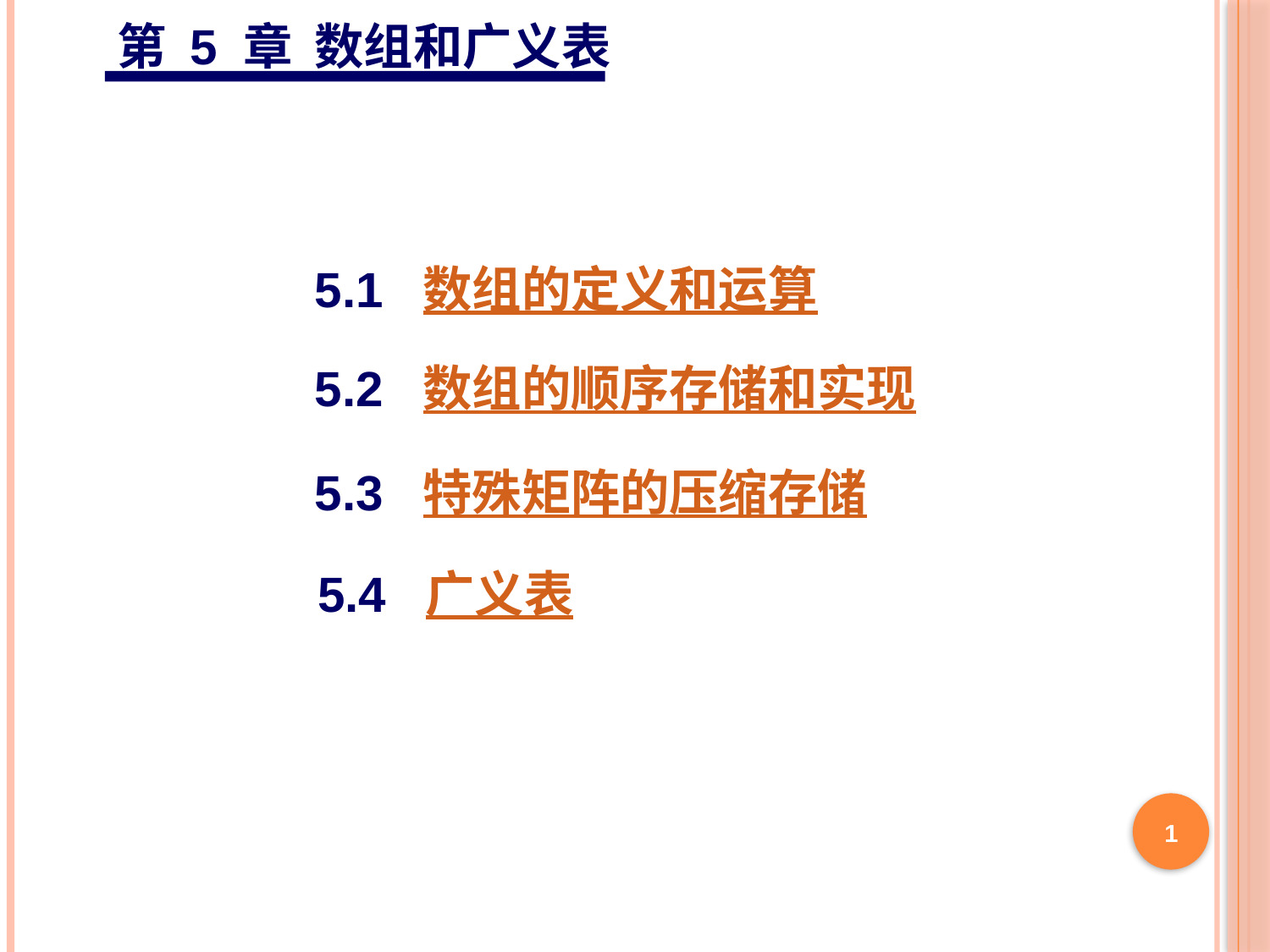

第 5 章  数组和广义表

5.1  数组的定义和运算
5.2  数组的顺序存储和实现
5.3  特殊矩阵的压缩存储
5.4  广义表
1